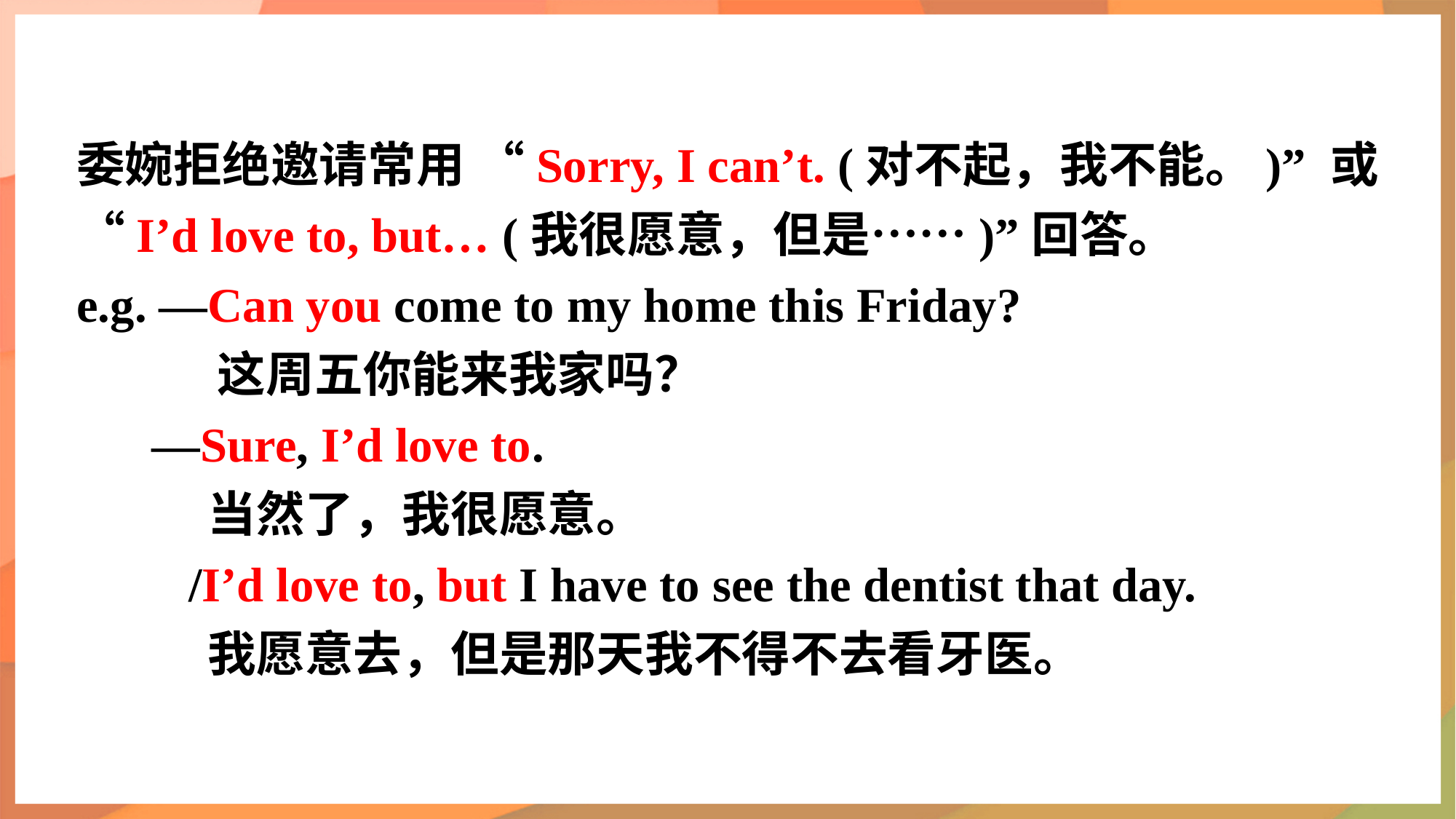

委婉拒绝邀请常用 “Sorry, I can’t. (对不起，我不能。)” 或 “I’d love to, but… (我很愿意，但是……)”回答。
e.g. —Can you come to my home this Friday?
 这周五你能来我家吗？
—Sure, I’d love to.
    当然了，我很愿意。
   /I’d love to, but I have to see the dentist that day.
    我愿意去，但是那天我不得不去看牙医。